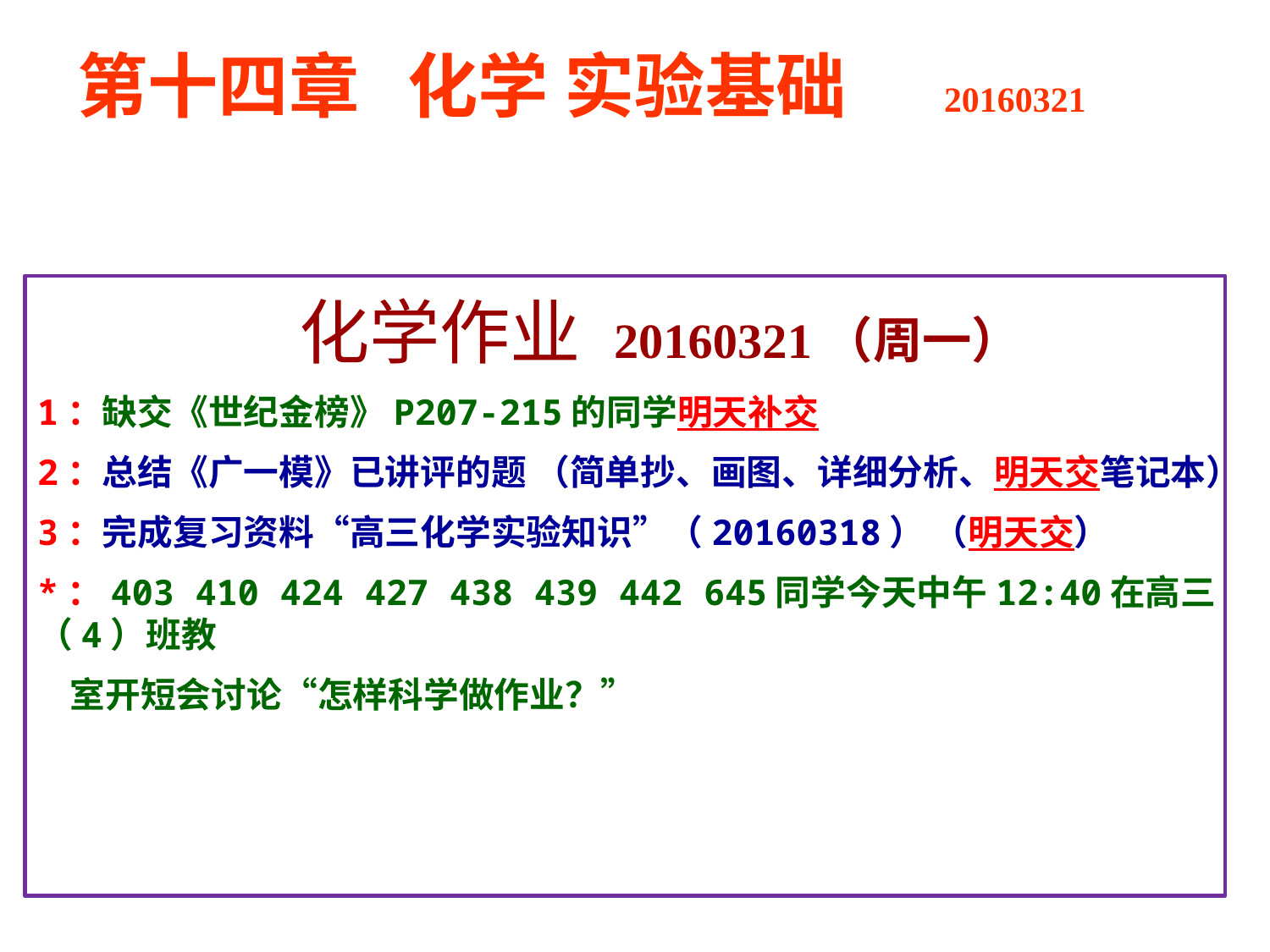

第十四章   化学 实验基础     20160321
          化学作业 20160321（周一）
1：缺交《世纪金榜》P207-215的同学明天补交
2：总结《广一模》已讲评的题 （简单抄、画图、详细分析、明天交笔记本）
3：完成复习资料“高三化学实验知识”（20160318） （明天交）
*：403 410 424 427 438 439 442 645同学今天中午12:40在高三（4）班教
   室开短会讨论“怎样科学做作业？”